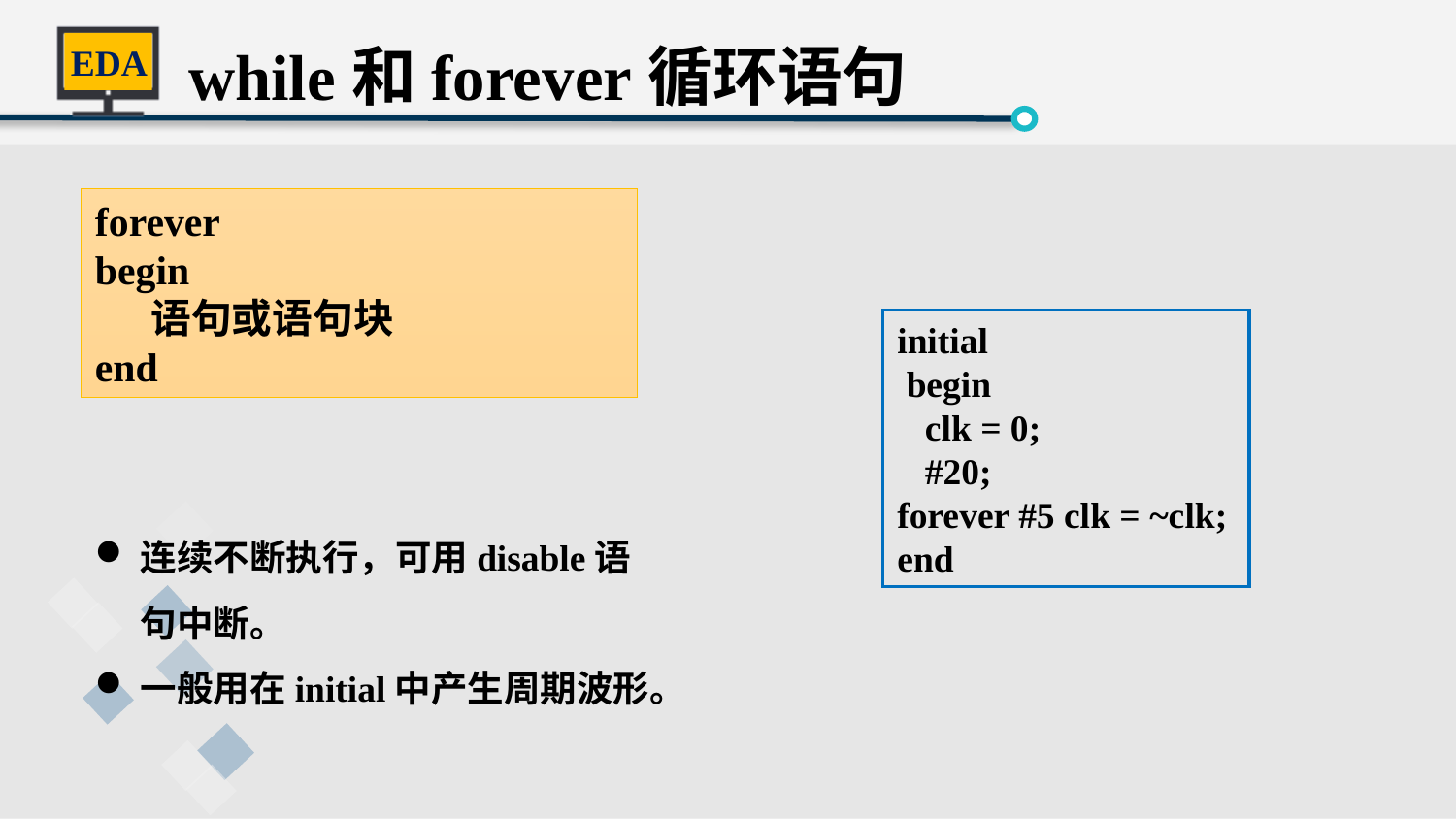

while和forever循环语句
forever
begin
     语句或语句块
end
initial
 begin
   clk = 0;
   #20;
forever #5 clk = ~clk; end
连续不断执行，可用disable语句中断。
一般用在initial中产生周期波形。